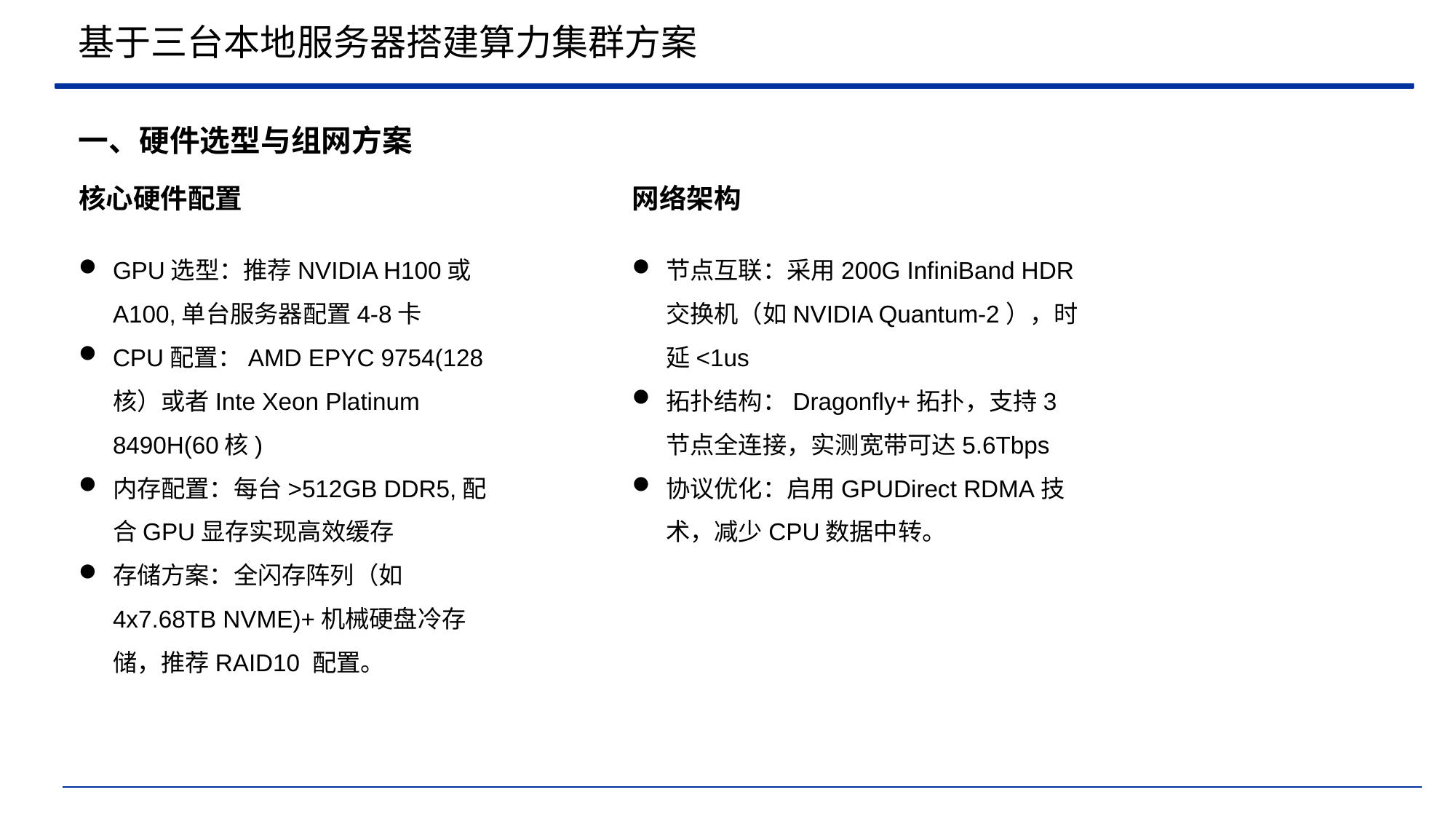

基于三台本地服务器搭建算力集群方案
一、硬件选型与组网方案
核心硬件配置
网络架构
GPU选型：推荐NVIDIA H100或A100,单台服务器配置4-8卡
CPU配置：AMD EPYC 9754(128核）或者Inte Xeon Platinum 8490H(60核)
内存配置：每台>512GB DDR5,配合GPU显存实现高效缓存
存储方案：全闪存阵列（如4x7.68TB NVME)+机械硬盘冷存储，推荐RAID10 配置。
节点互联：采用200G InfiniBand HDR交换机（如NVIDIA Quantum-2），时延<1us
拓扑结构：Dragonfly+拓扑，支持3节点全连接，实测宽带可达5.6Tbps
协议优化：启用GPUDirect RDMA技术，减少CPU数据中转。
核心点